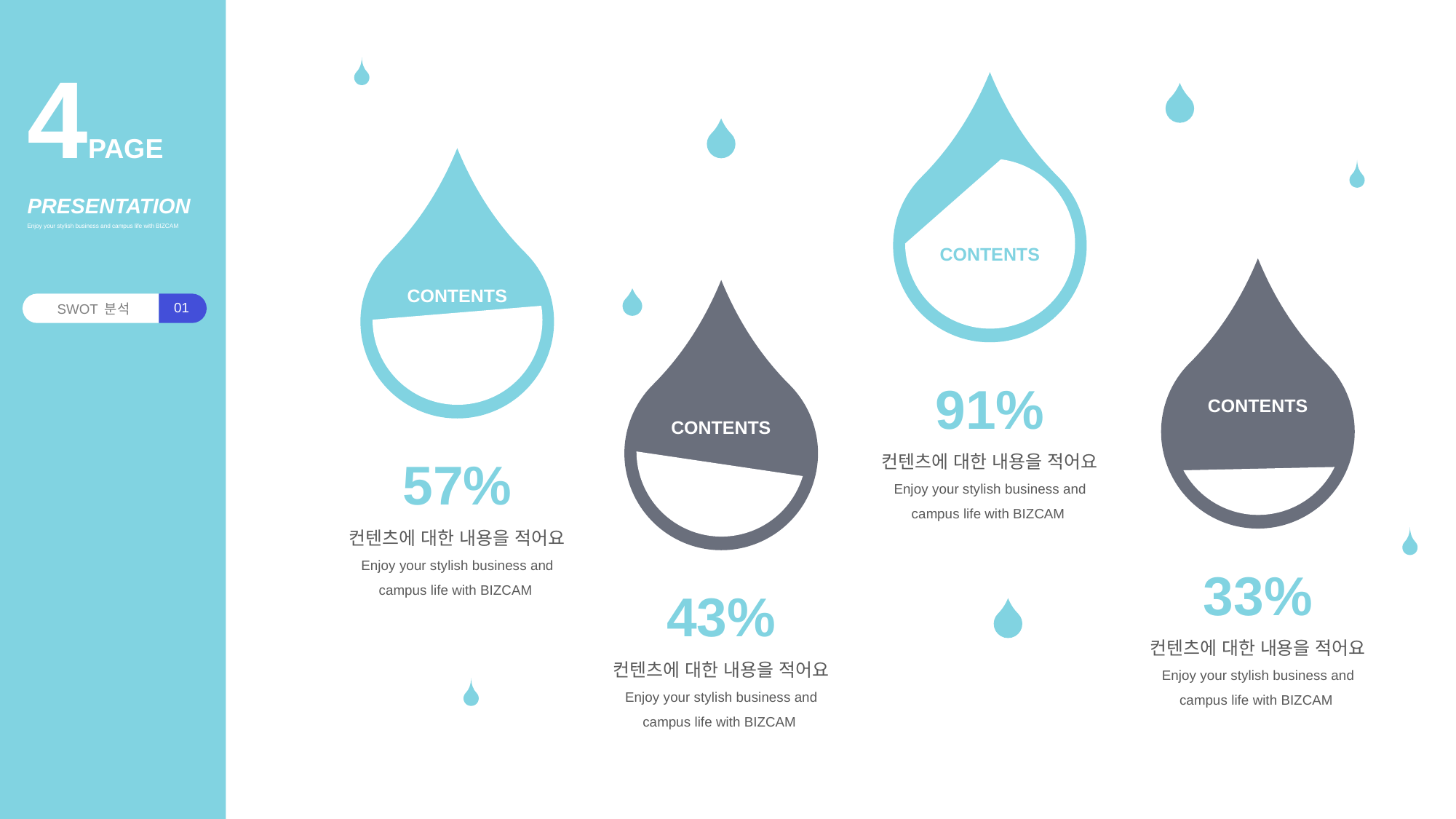

4PAGE
PRESENTATION
Enjoy your stylish business and campus life with BIZCAM

CONTENTS

CONTENTS

01
SWOT 분석

91%
컨텐츠에 대한 내용을 적어요
Enjoy your stylish business and campus life with BIZCAM

CONTENTS
CONTENTS
57%
컨텐츠에 대한 내용을 적어요
Enjoy your stylish business and campus life with BIZCAM
33%
컨텐츠에 대한 내용을 적어요
Enjoy your stylish business and campus life with BIZCAM

43%
컨텐츠에 대한 내용을 적어요
Enjoy your stylish business and campus life with BIZCAM